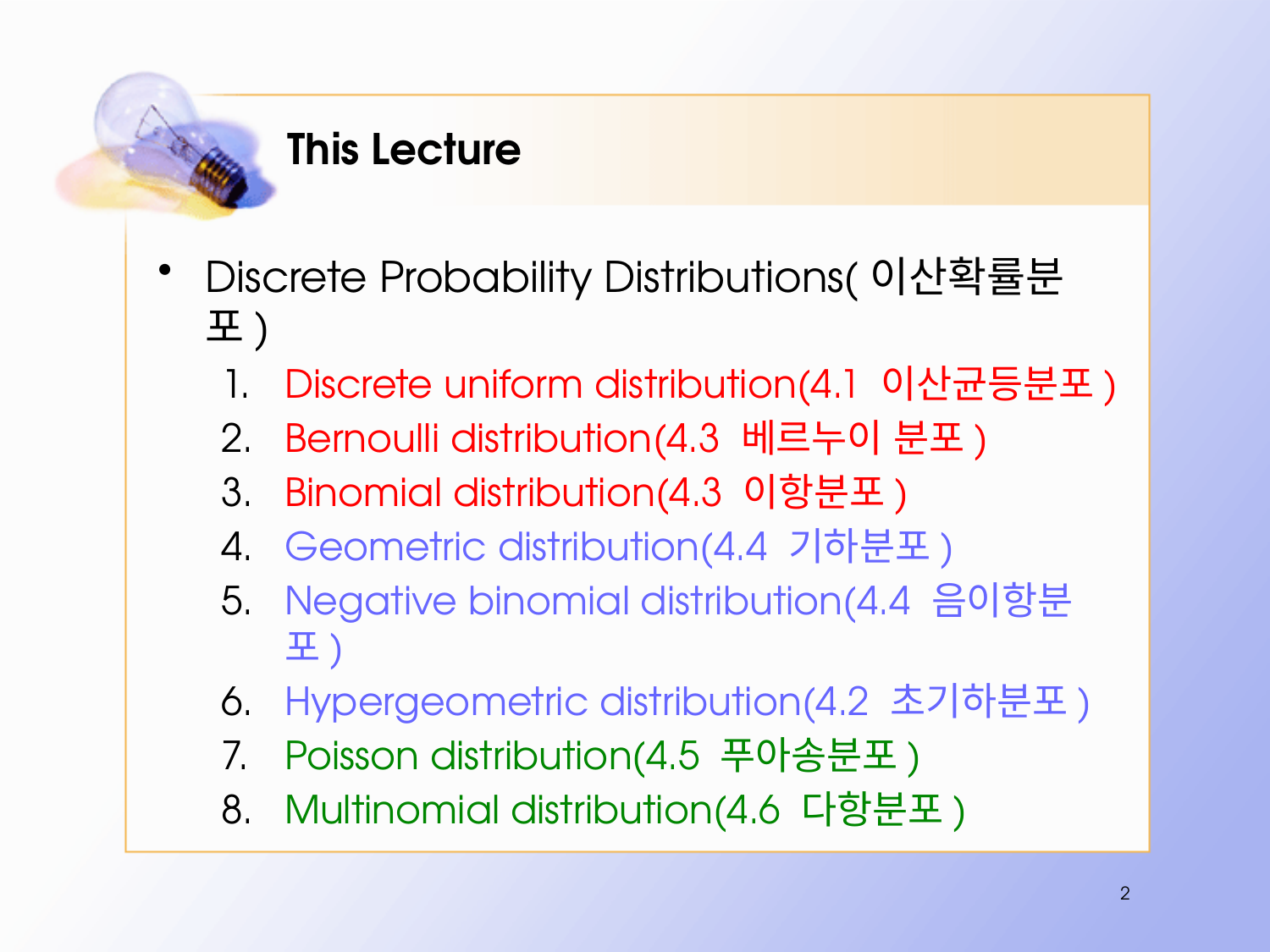

# This Lecture
Discrete Probability Distributions(이산확률분포)
Discrete uniform distribution(4.1 이산균등분포)
Bernoulli distribution(4.3 베르누이 분포)
Binomial distribution(4.3 이항분포)
Geometric distribution(4.4 기하분포)
Negative binomial distribution(4.4 음이항분포)
Hypergeometric distribution(4.2 초기하분포)
Poisson distribution(4.5 푸아송분포)
Multinomial distribution(4.6 다항분포)
2